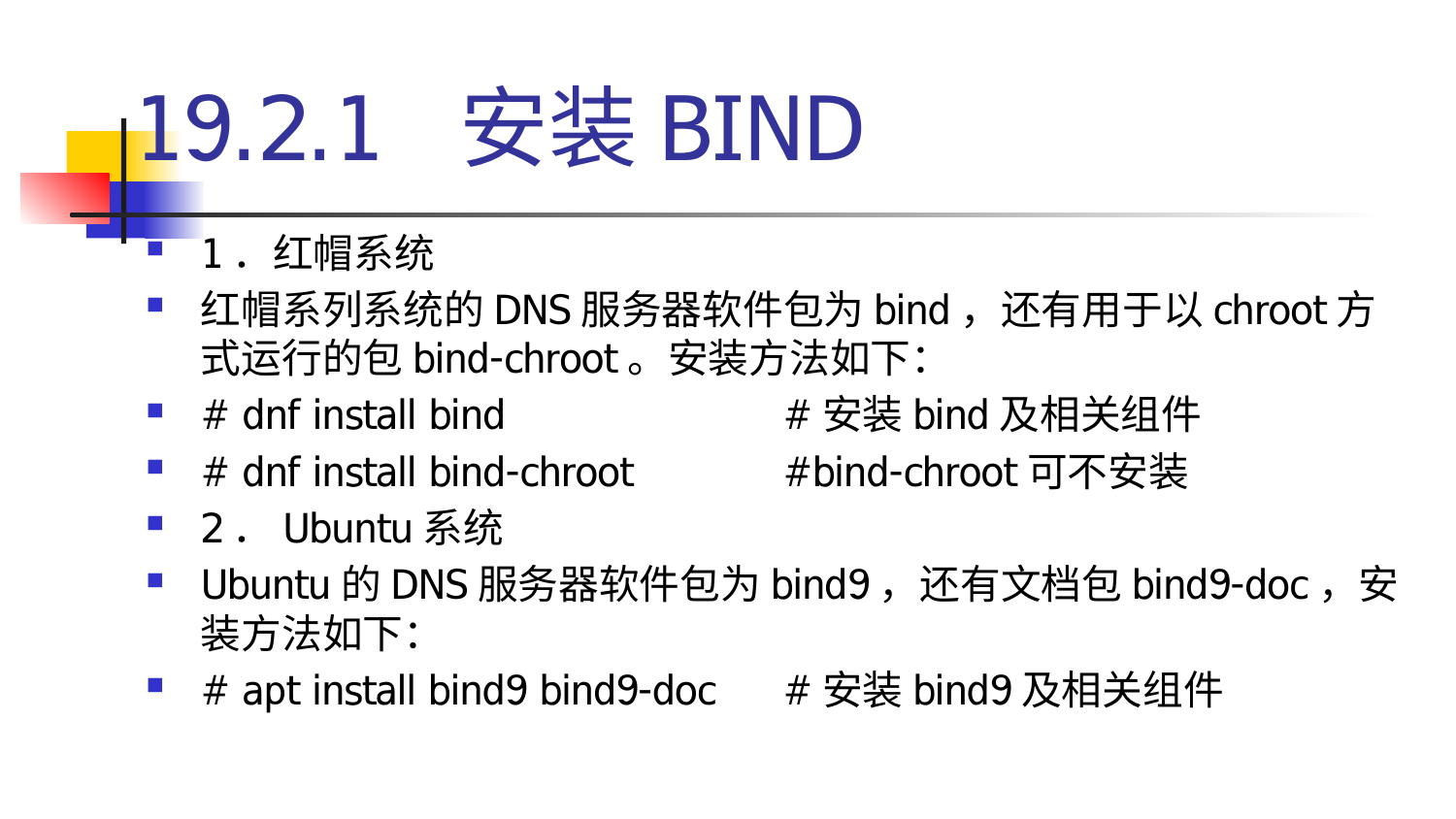

# 19.2.1  安装BIND
1．红帽系统
红帽系列系统的DNS服务器软件包为bind，还有用于以chroot方式运行的包bind-chroot。安装方法如下：
# dnf install bind  		#安装bind及相关组件
# dnf install bind-chroot 	#bind-chroot可不安装
2．Ubuntu系统
Ubuntu的DNS服务器软件包为bind9，还有文档包bind9-doc，安装方法如下：
# apt install bind9 bind9-doc  	#安装bind9及相关组件